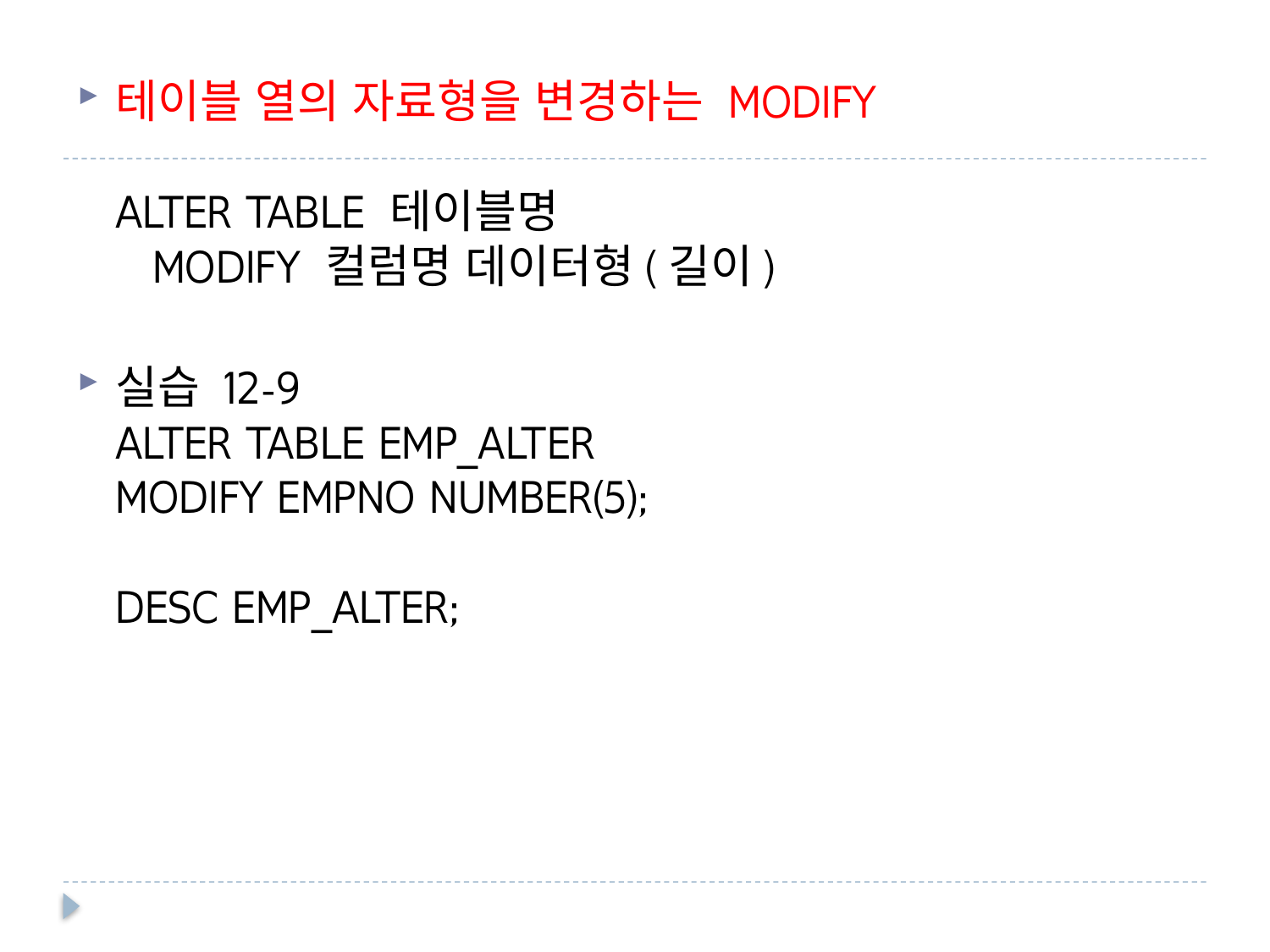

테이블 열의 자료형을 변경하는 MODIFY
ALTER TABLE 테이블명
  MODIFY 컬럼명 데이터형(길이)
실습 12-9
ALTER TABLE EMP_ALTER
MODIFY EMPNO NUMBER(5);
DESC EMP_ALTER;